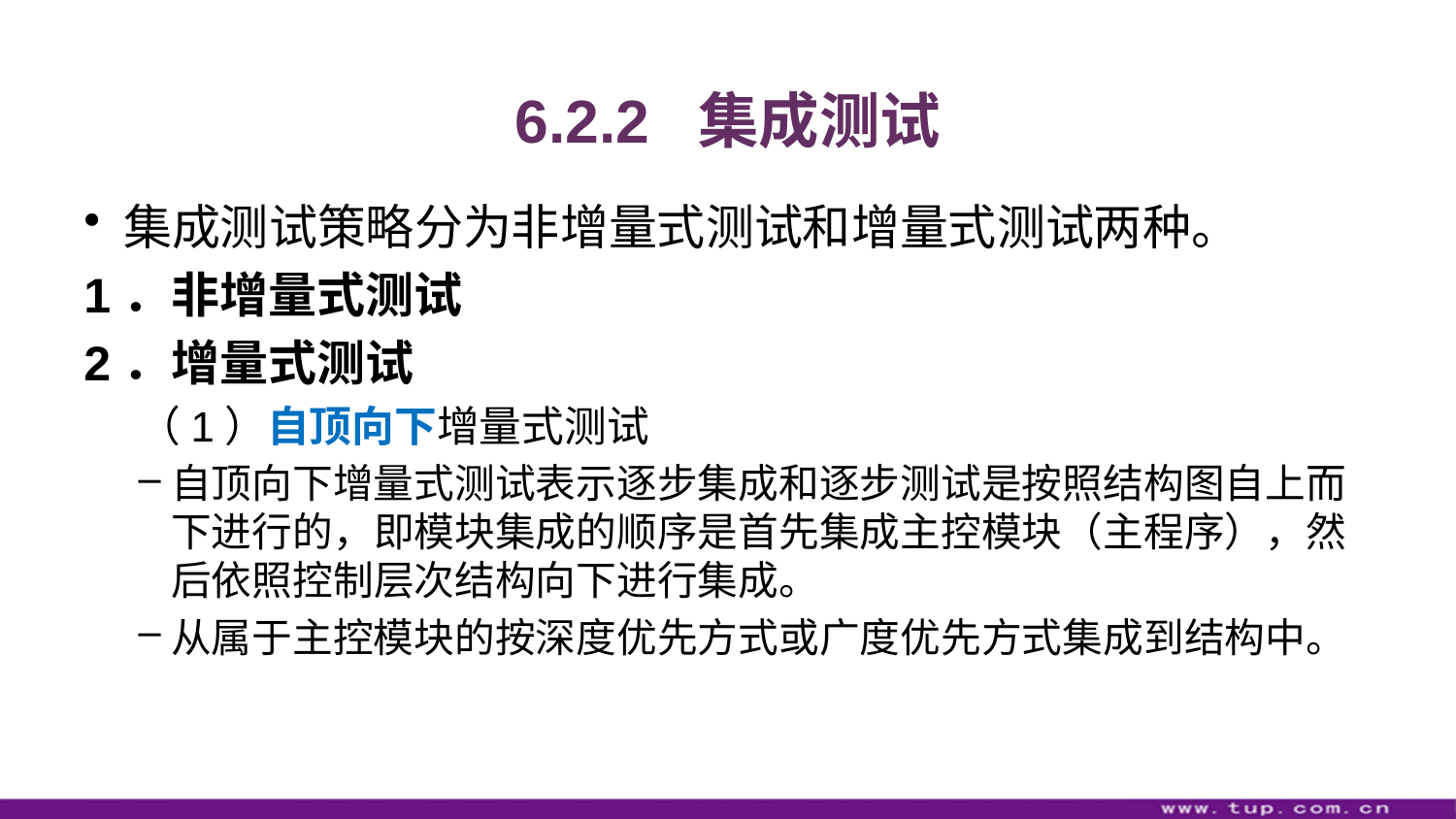

# 6.2.2  集成测试
集成测试策略分为非增量式测试和增量式测试两种。
1．非增量式测试
2．增量式测试
（1）自顶向下增量式测试
自顶向下增量式测试表示逐步集成和逐步测试是按照结构图自上而下进行的，即模块集成的顺序是首先集成主控模块（主程序），然后依照控制层次结构向下进行集成。
从属于主控模块的按深度优先方式或广度优先方式集成到结构中。